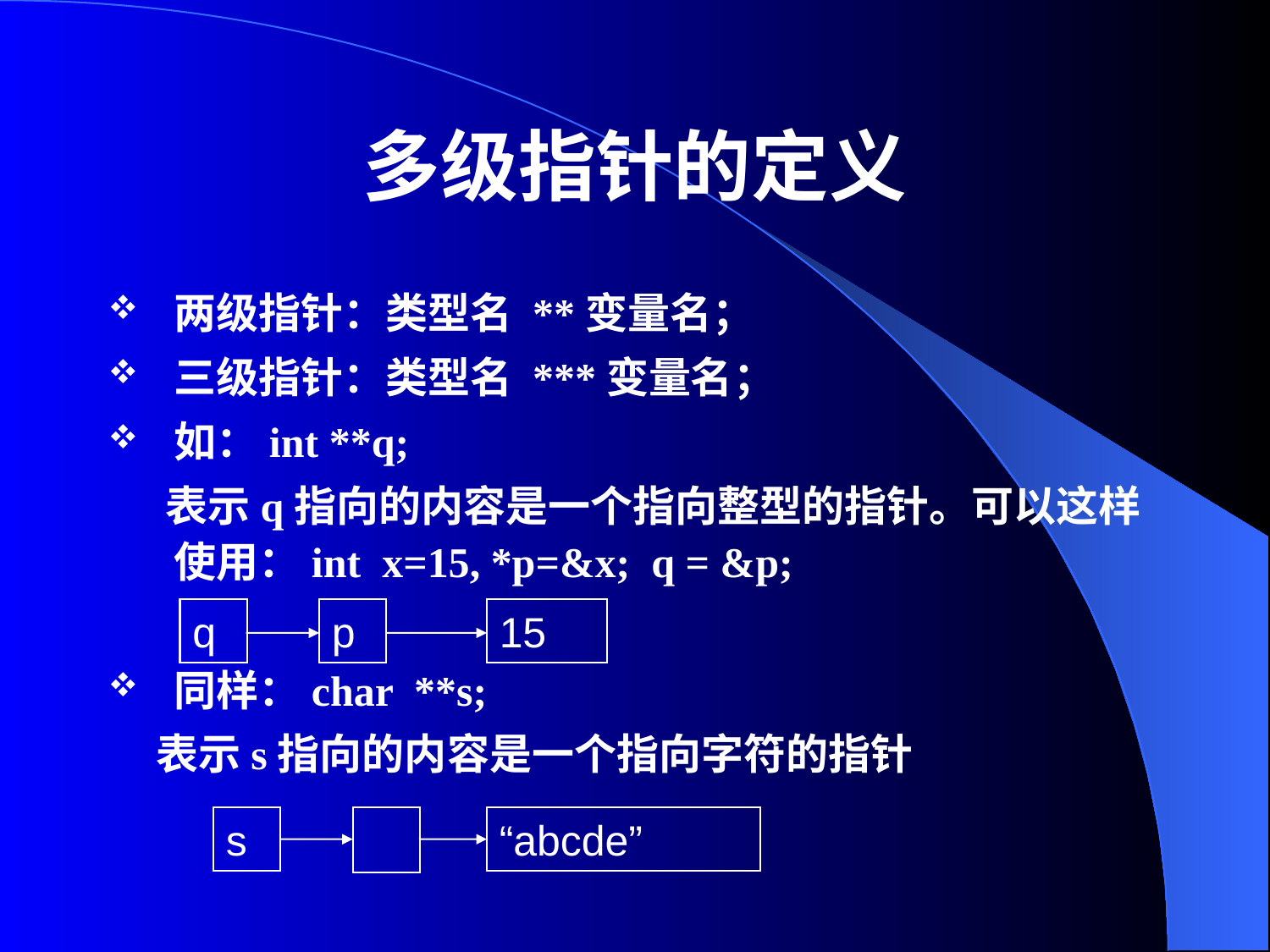

# 多级指针的定义
两级指针：类型名 **变量名；
三级指针：类型名 ***变量名；
如：int **q;
     表示q指向的内容是一个指向整型的指针。可以这样使用：int  x=15, *p=&x;  q = &p;

同样：char  **s;
    表示s指向的内容是一个指向字符的指针
q
p
15

s

“abcde”